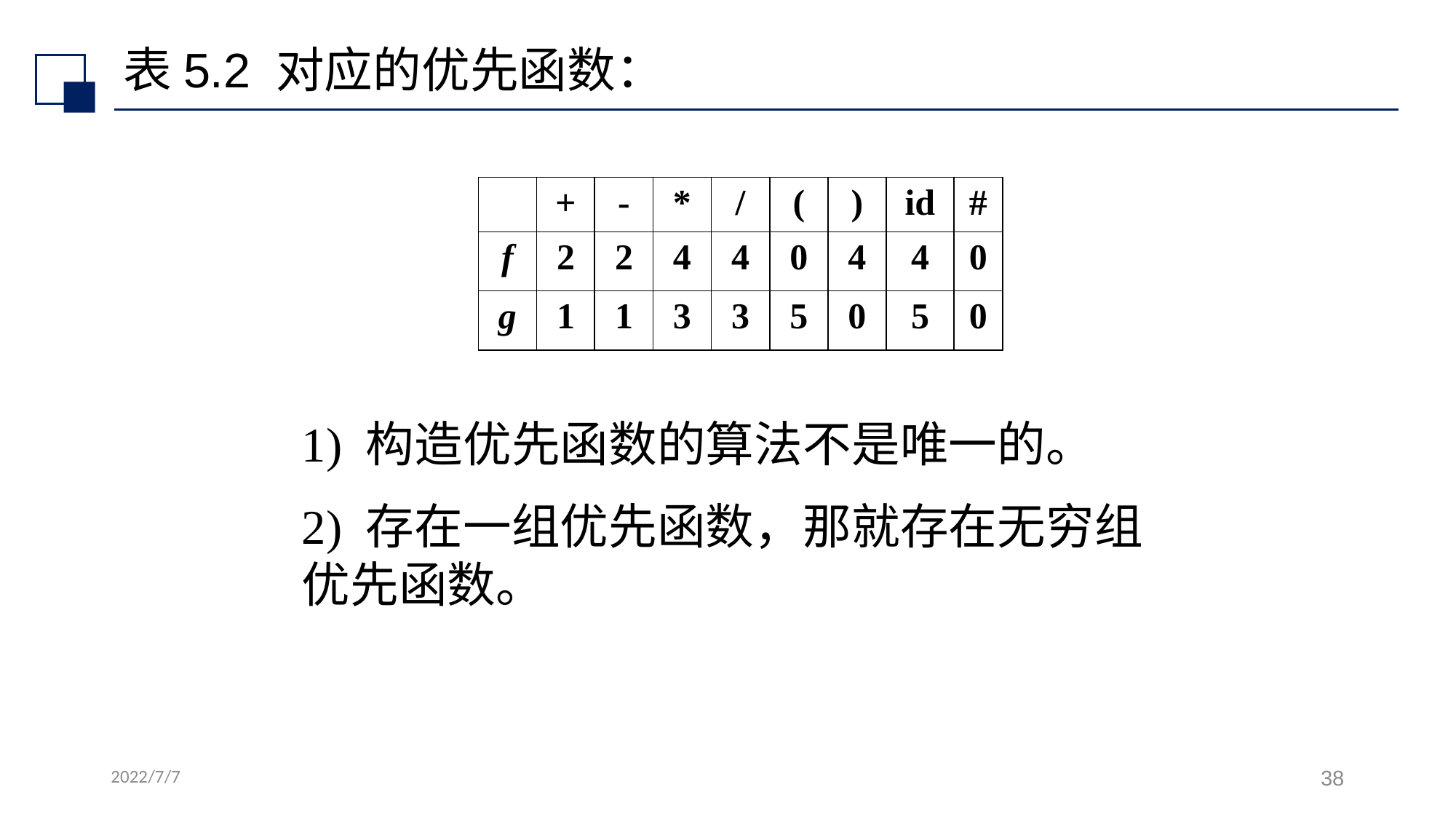

# 表5.2 对应的优先函数：
|  | + | - | \* | / | ( | ) | id | # |
| --- | --- | --- | --- | --- | --- | --- | --- | --- |
| f | 2 | 2 | 4 | 4 | 0 | 4 | 4 | 0 |
| g | 1 | 1 | 3 | 3 | 5 | 0 | 5 | 0 |
1) 构造优先函数的算法不是唯一的。
2) 存在一组优先函数，那就存在无穷组优先函数。
2022/7/7
38